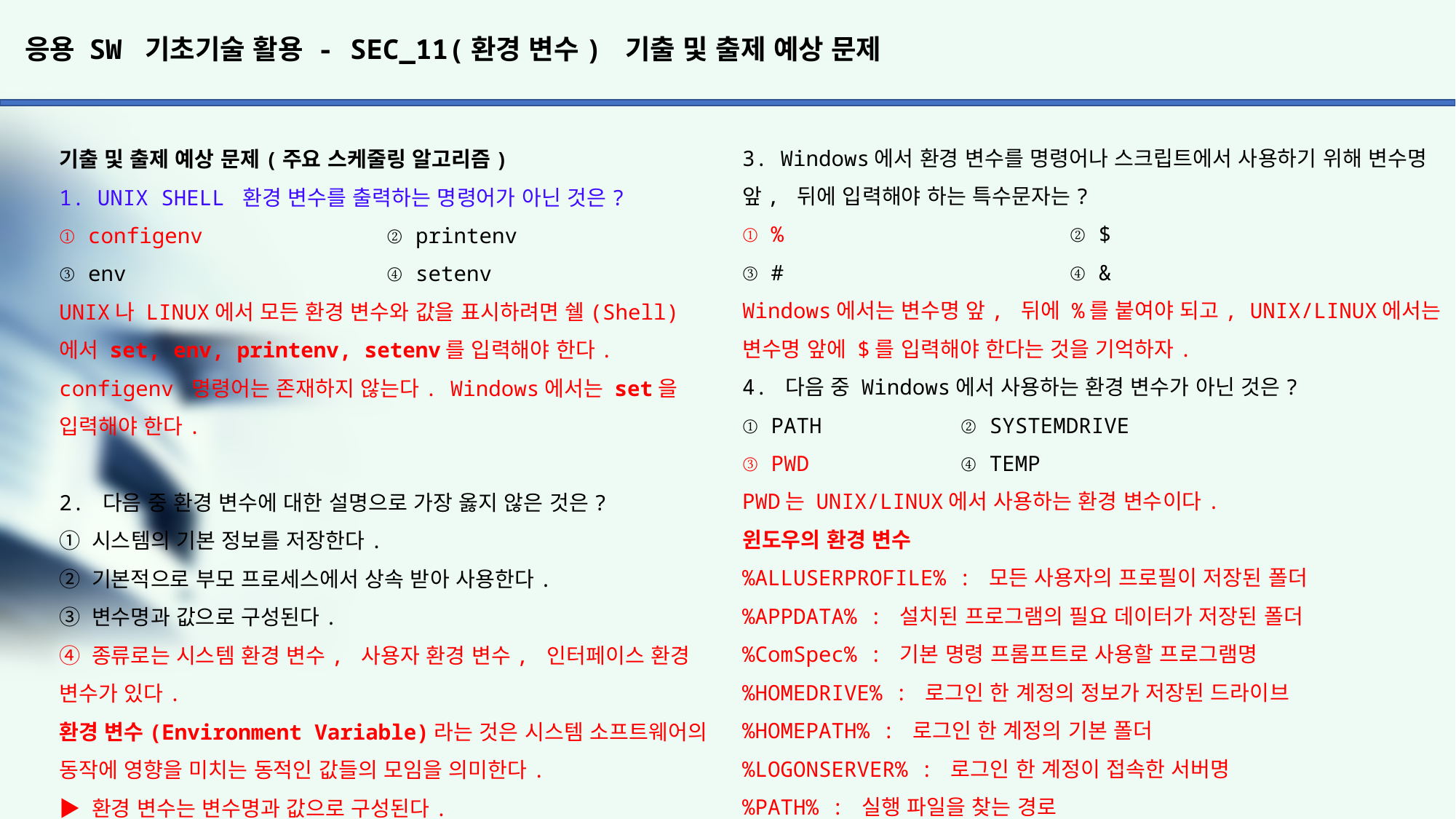

# 응용 SW 기초기술 활용 - SEC_11(환경 변수) 기출 및 출제 예상 문제
3. Windows에서 환경 변수를 명령어나 스크립트에서 사용하기 위해 변수명 앞, 뒤에 입력해야 하는 특수문자는?
① %			② $
③ #			④ &
Windows에서는 변수명 앞, 뒤에 %를 붙여야 되고, UNIX/LINUX에서는 변수명 앞에 $를 입력해야 한다는 것을 기억하자.
4. 다음 중 Windows에서 사용하는 환경 변수가 아닌 것은?
① PATH		② SYSTEMDRIVE
③ PWD		④ TEMP
PWD는 UNIX/LINUX에서 사용하는 환경 변수이다.
윈도우의 환경 변수
%ALLUSERPROFILE% : 모든 사용자의 프로필이 저장된 폴더
%APPDATA% : 설치된 프로그램의 필요 데이터가 저장된 폴더
%ComSpec% : 기본 명령 프롬프트로 사용할 프로그램명
%HOMEDRIVE% : 로그인 한 계정의 정보가 저장된 드라이브
%HOMEPATH% : 로그인 한 계정의 기본 폴더
%LOGONSERVER% : 로그인 한 계정이 접속한 서버명
%PATH% : 실행 파일을 찾는 경로
%PATHEXT% : cmd에서 실행할 수 있는 파일의 확장자 목록
%PROGRAMFILES% : 기본 프로그램의 설치 폴더
%SYSTEMDRIVE% : Windows가 부팅된 드라이브
%SYSTEMROOT% : 부팅된 운영체제가 들어 있는 폴더
%TEMP% 또는 %TMP% : 임시 파일이 저장되는 폴더
%USERDOMAIN% : 로그인 한 계정의 도메인명
%USERNAME% : 로그인 한 계정 이름
%USERPROFILE% : 로그인 한 유저의 프로필이 저장된 폴더명
기출 및 출제 예상 문제(주요 스케줄링 알고리즘)
1. UNIX SHELL 환경 변수를 출력하는 명령어가 아닌 것은?
① configenv 		② printenv
③ env 			④ setenv
UNIX나 LINUX에서 모든 환경 변수와 값을 표시하려면 쉘(Shell) 에서 set, env, printenv, setenv를 입력해야 한다. configenv 명령어는 존재하지 않는다. Windows에서는 set을 입력해야 한다.

2. 다음 중 환경 변수에 대한 설명으로 가장 옳지 않은 것은?
① 시스템의 기본 정보를 저장한다.
② 기본적으로 부모 프로세스에서 상속 받아 사용한다.
③ 변수명과 값으로 구성된다.
④ 종류로는 시스템 환경 변수, 사용자 환경 변수, 인터페이스 환경 변수가 있다.
환경 변수(Environment Variable)라는 것은 시스템 소프트웨어의
동작에 영향을 미치는 동적인 값들의 모임을 의미한다.
▶ 환경 변수는 변수명과 값으로 구성된다.
▶ 환경 변수는 시스템의 기본 정보를 저장한다.
▶ 환경 변수는 자식 프로세스에게 상속된다.
▶ 환경 변수는 시스템 전반에 걸쳐 적용되는 시스템 환경 변수와
로그인 한 사용자 계정 내에서만 적용되는 사용자 환경 변수로 구분된다.
인터페이스 환경 변수는 존재하지 않는다.